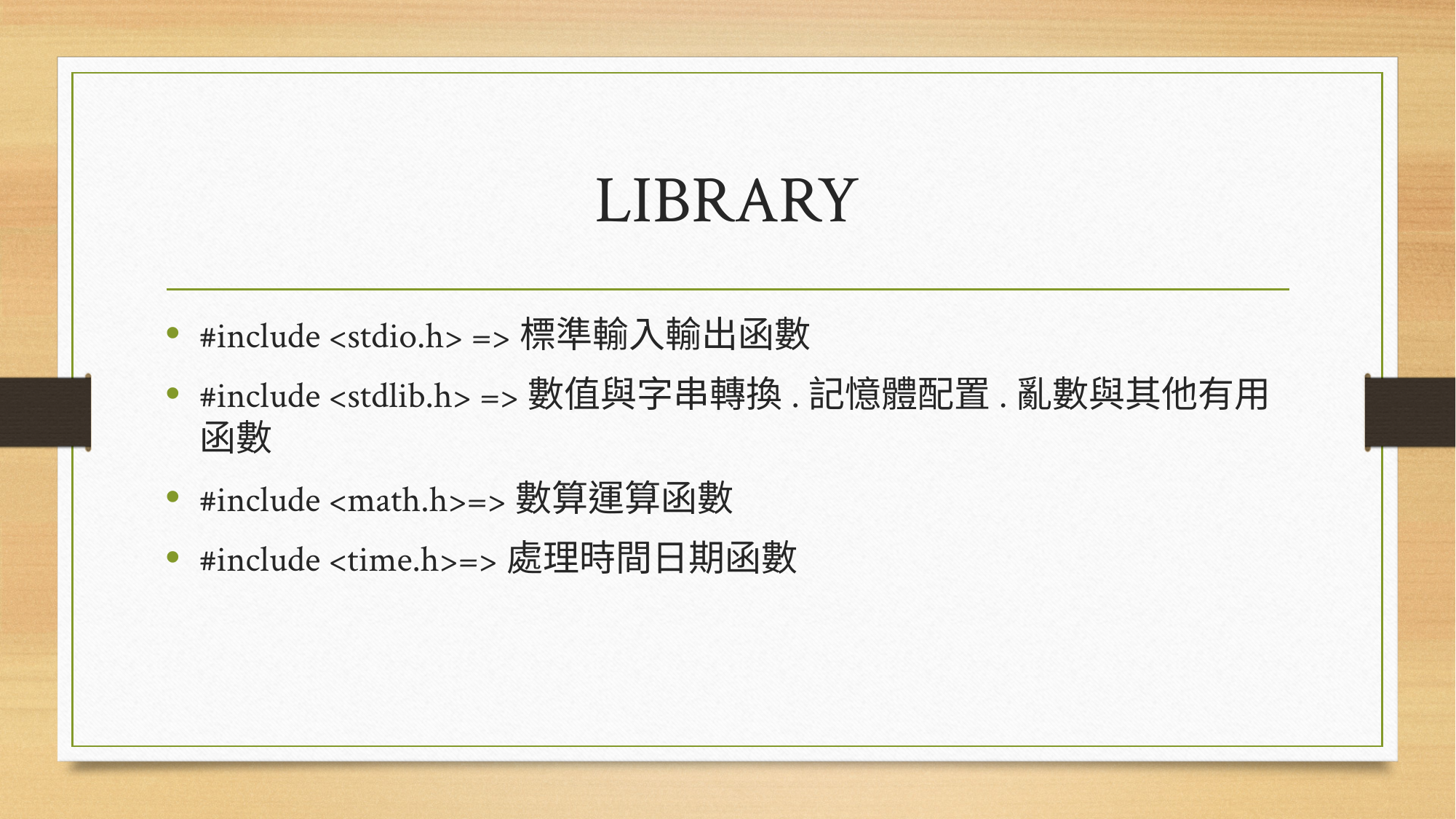

# LIBRARY
#include <stdio.h> =>標準輸入輸出函數
#include <stdlib.h> =>數值與字串轉換.記憶體配置.亂數與其他有用函數
#include <math.h>=>數算運算函數
#include <time.h>=>處理時間日期函數